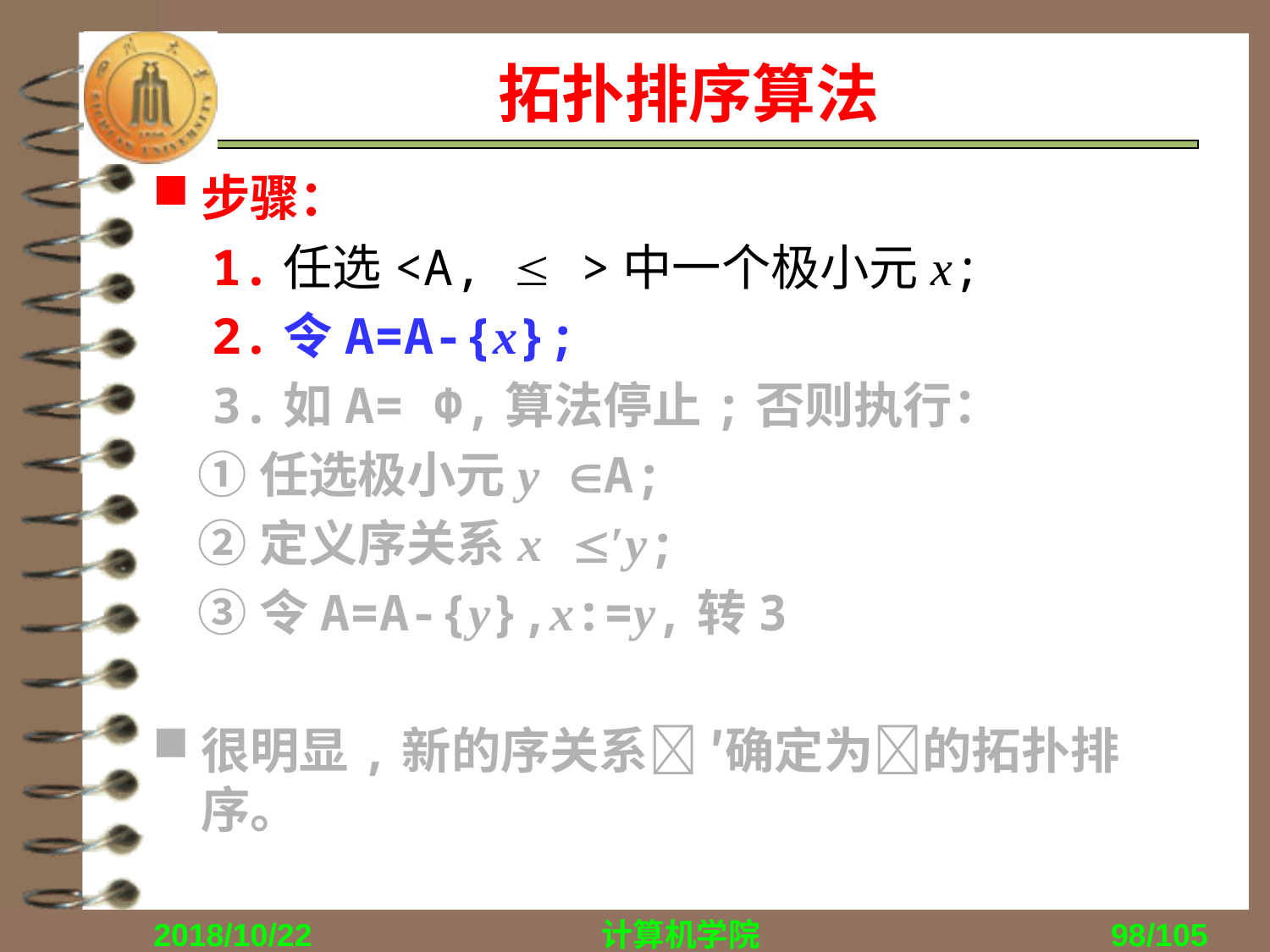

# 拓扑排序算法
步骤：
  1.任选<A, ≤ >中一个极小元x;
  2.令A=A-{x};
  3.如A= Φ,算法停止;否则执行：
    ①任选极小元y ∈A;
    ②定义序关系x ≤′y;
    ③令A=A-{y},x:=y,转3

很明显,新的序关系≤ ′确定为≤的拓扑排序。

2018/10/22
计算机学院
98/105